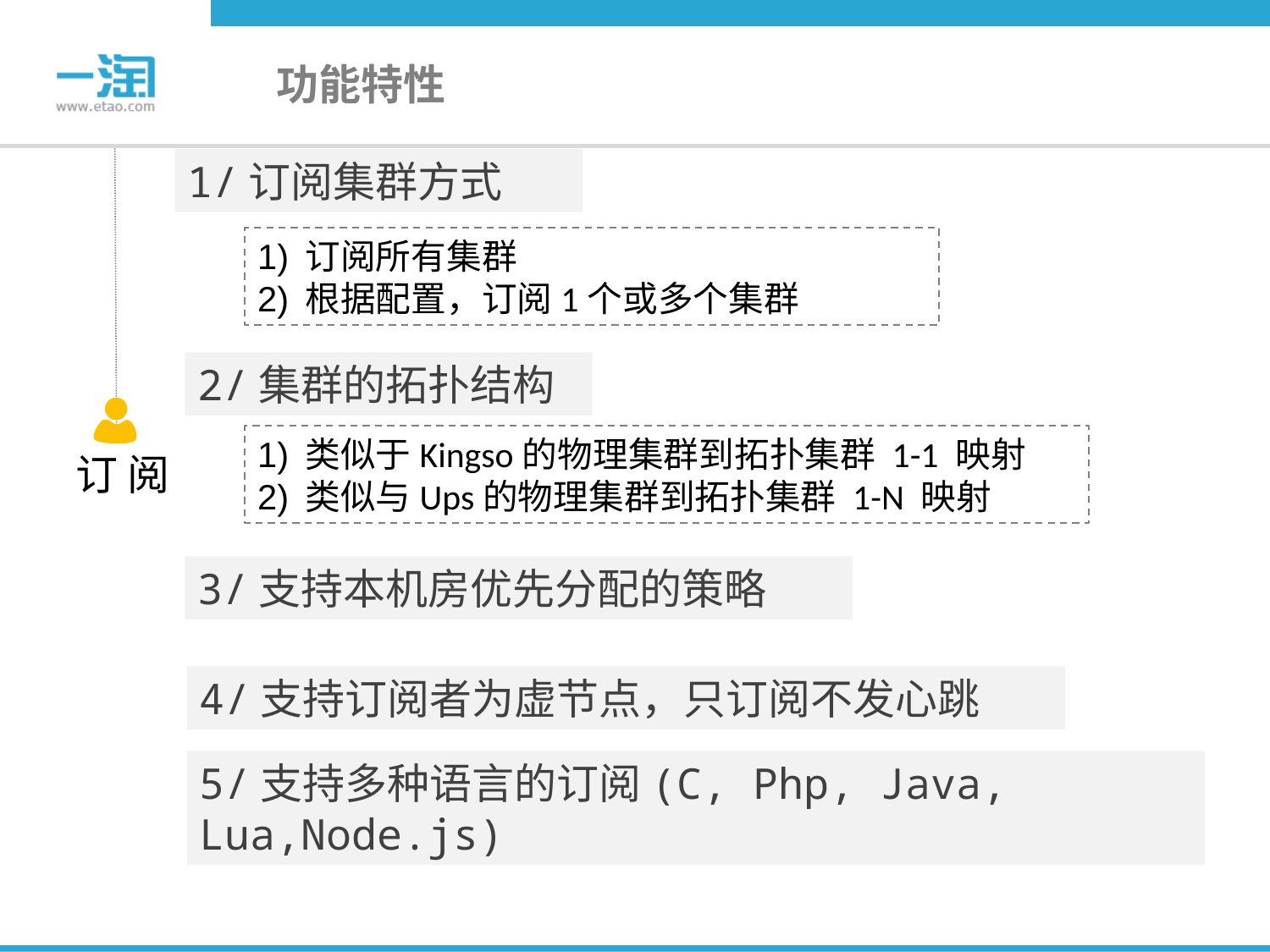

# 功能特性
1/订阅集群方式
订阅所有集群
根据配置，订阅1个或多个集群
2/集群的拓扑结构

类似于Kingso的物理集群到拓扑集群 1-1 映射
类似与Ups的物理集群到拓扑集群 1-N 映射
订 阅
3/支持本机房优先分配的策略
4/支持订阅者为虚节点，只订阅不发心跳
5/支持多种语言的订阅(C, Php, Java, Lua,Node.js)